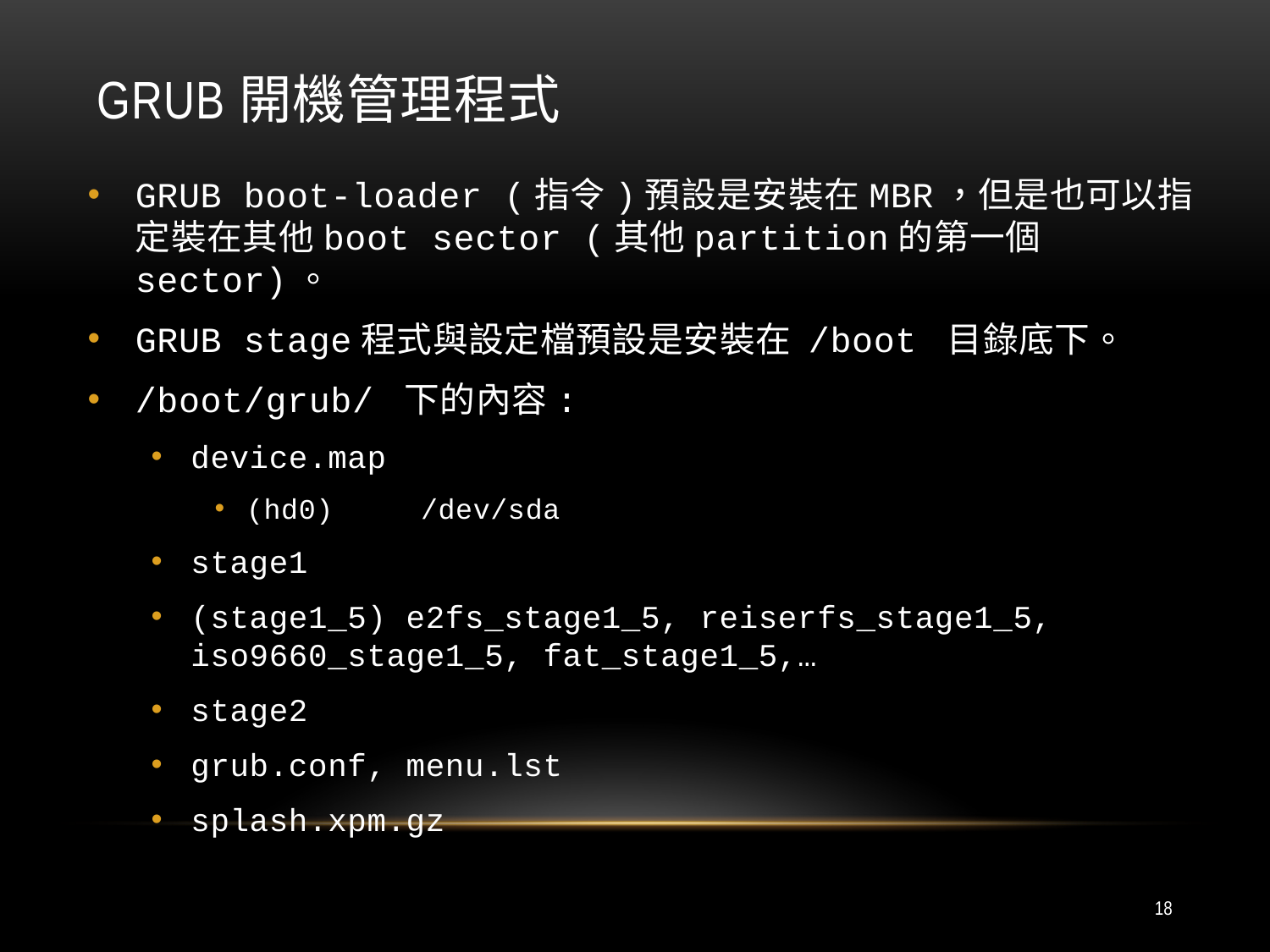

# Grub開機管理程式
GRUB boot-loader (指令)預設是安裝在MBR，但是也可以指定裝在其他boot sector (其他partition的第一個sector)。
GRUB stage程式與設定檔預設是安裝在 /boot 目錄底下。
/boot/grub/ 下的內容:
device.map
(hd0)     /dev/sda
stage1
(stage1_5) e2fs_stage1_5, reiserfs_stage1_5, iso9660_stage1_5, fat_stage1_5,…
stage2
grub.conf, menu.lst
splash.xpm.gz
18